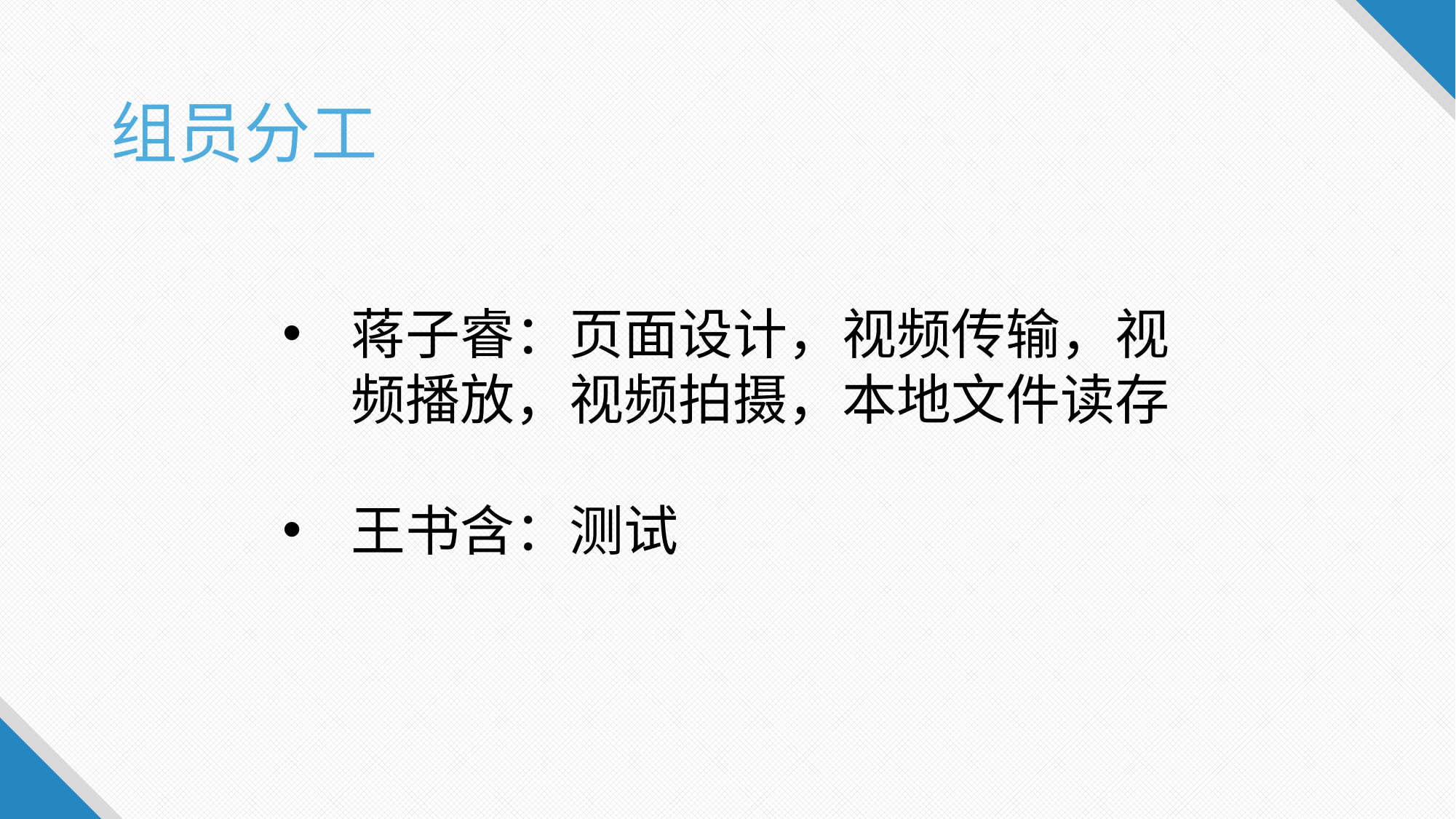

# 组员分工
蒋子睿：页面设计，视频传输，视频播放，视频拍摄，本地文件读存

王书含：测试